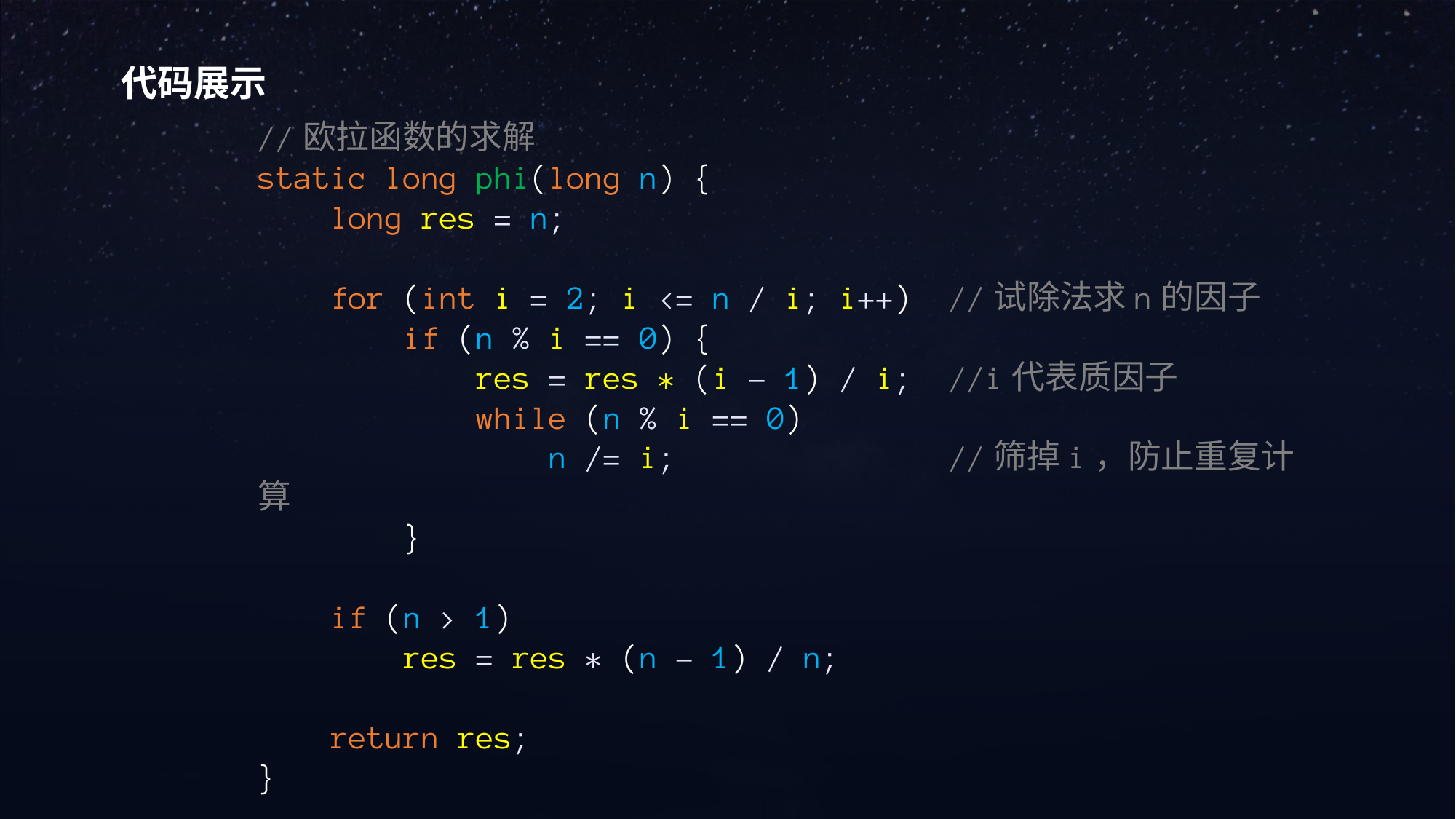

代码展示
//欧拉函数的求解
static long phi(long n) {
    long res = n;

    for (int i = 2; i <= n / i; i++)  //试除法求n的因子
        if (n % i == 0) {
            res = res * (i - 1) / i;  //i代表质因子
            while (n % i == 0)
                n /= i;               //筛掉i，防止重复计算
        }

    if (n > 1)
        res = res * (n - 1) / n;

    return res;
}